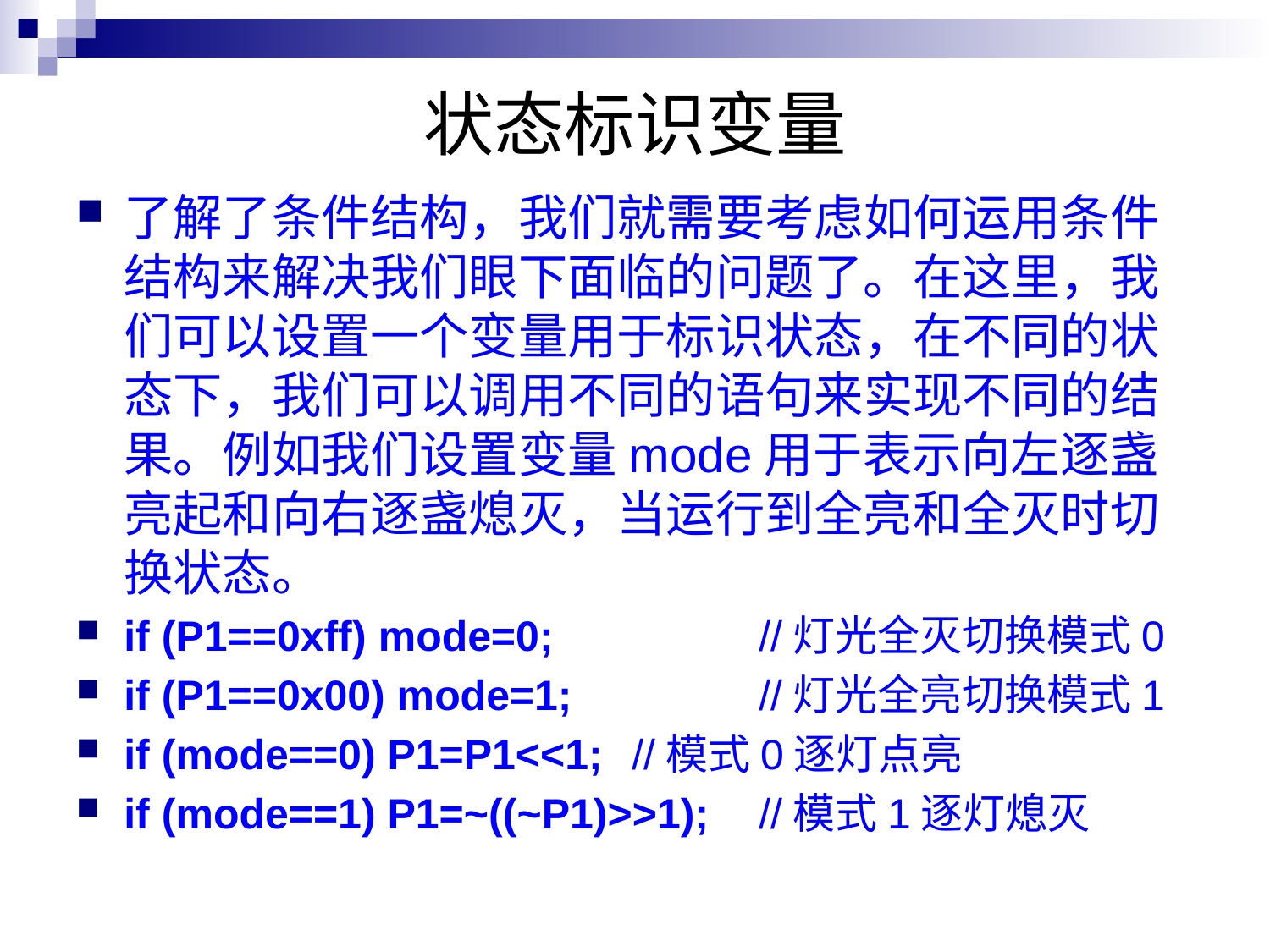

# 状态标识变量
了解了条件结构，我们就需要考虑如何运用条件结构来解决我们眼下面临的问题了。在这里，我们可以设置一个变量用于标识状态，在不同的状态下，我们可以调用不同的语句来实现不同的结果。例如我们设置变量mode用于表示向左逐盏亮起和向右逐盏熄灭，当运行到全亮和全灭时切换状态。
if (P1==0xff) mode=0;		//灯光全灭切换模式0
if (P1==0x00) mode=1;		//灯光全亮切换模式1
if (mode==0) P1=P1<<1;	//模式0逐灯点亮
if (mode==1) P1=~((~P1)>>1);	//模式1逐灯熄灭